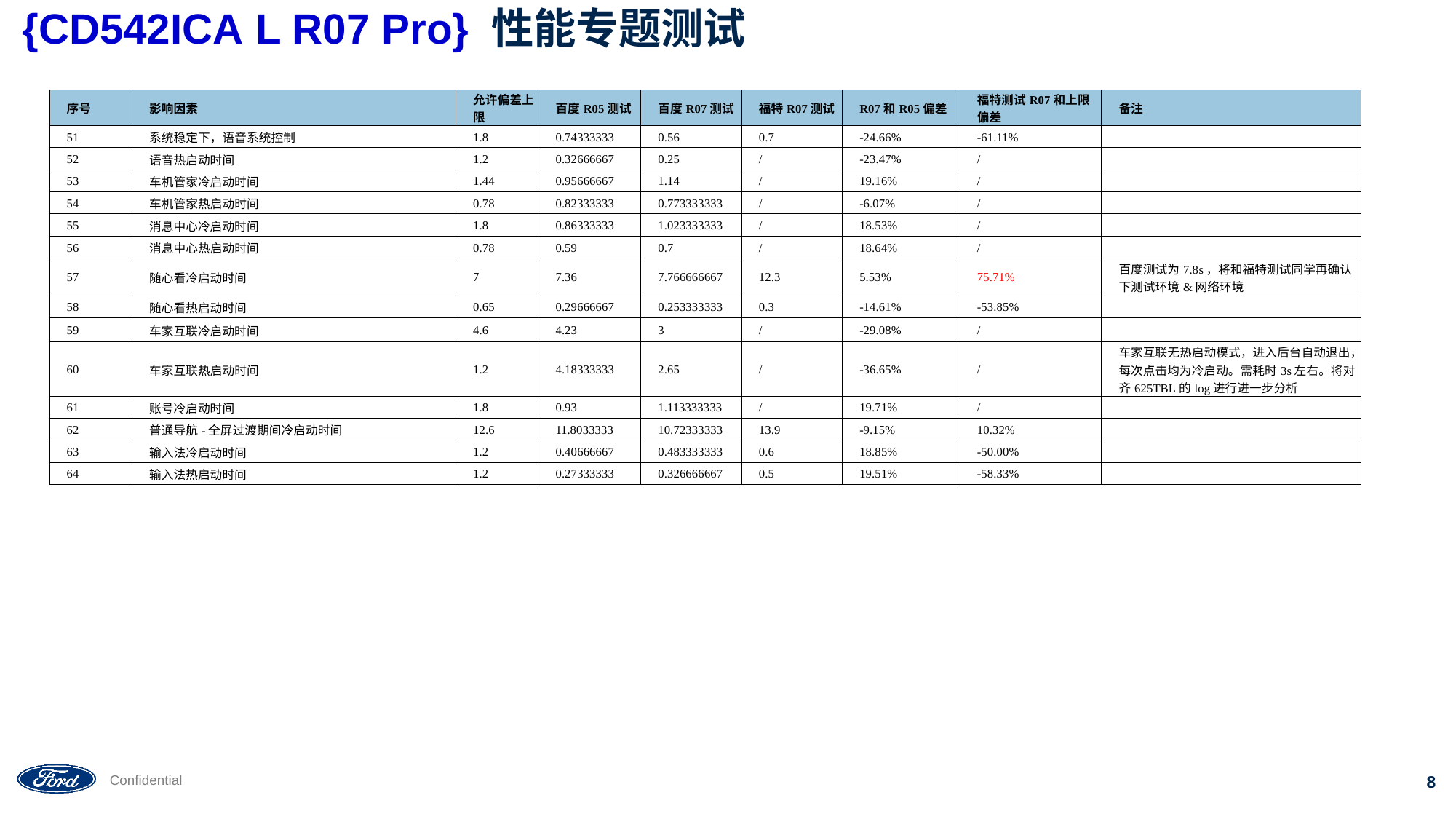

# {CD542ICA L R07 Pro} 性能专题测试
| 序号 | 影响因素 | 允许偏差上限 | 百度R05测试 | 百度R07测试 | 福特R07测试 | R07和R05偏差 | 福特测试R07和上限偏差 | 备注 |
| --- | --- | --- | --- | --- | --- | --- | --- | --- |
| 51 | 系统稳定下，语音系统控制 | 1.8 | 0.74333333 | 0.56 | 0.7 | -24.66% | -61.11% |  |
| 52 | 语音热启动时间 | 1.2 | 0.32666667 | 0.25 | / | -23.47% | / |  |
| 53 | 车机管家冷启动时间 | 1.44 | 0.95666667 | 1.14 | / | 19.16% | / |  |
| 54 | 车机管家热启动时间 | 0.78 | 0.82333333 | 0.773333333 | / | -6.07% | / |  |
| 55 | 消息中心冷启动时间 | 1.8 | 0.86333333 | 1.023333333 | / | 18.53% | / |  |
| 56 | 消息中心热启动时间 | 0.78 | 0.59 | 0.7 | / | 18.64% | / |  |
| 57 | 随心看冷启动时间 | 7 | 7.36 | 7.766666667 | 12.3 | 5.53% | 75.71% | 百度测试为7.8s，将和福特测试同学再确认下测试环境&网络环境 |
| 58 | 随心看热启动时间 | 0.65 | 0.29666667 | 0.253333333 | 0.3 | -14.61% | -53.85% |  |
| 59 | 车家互联冷启动时间 | 4.6 | 4.23 | 3 | / | -29.08% | / |  |
| 60 | 车家互联热启动时间 | 1.2 | 4.18333333 | 2.65 | / | -36.65% | / | 车家互联无热启动模式，进入后台自动退出，每次点击均为冷启动。需耗时3s左右。将对齐625TBL的log进行进一步分析 |
| 61 | 账号冷启动时间 | 1.8 | 0.93 | 1.113333333 | / | 19.71% | / |  |
| 62 | 普通导航-全屏过渡期间冷启动时间 | 12.6 | 11.8033333 | 10.72333333 | 13.9 | -9.15% | 10.32% |  |
| 63 | 输入法冷启动时间 | 1.2 | 0.40666667 | 0.483333333 | 0.6 | 18.85% | -50.00% |  |
| 64 | 输入法热启动时间 | 1.2 | 0.27333333 | 0.326666667 | 0.5 | 19.51% | -58.33% |  |